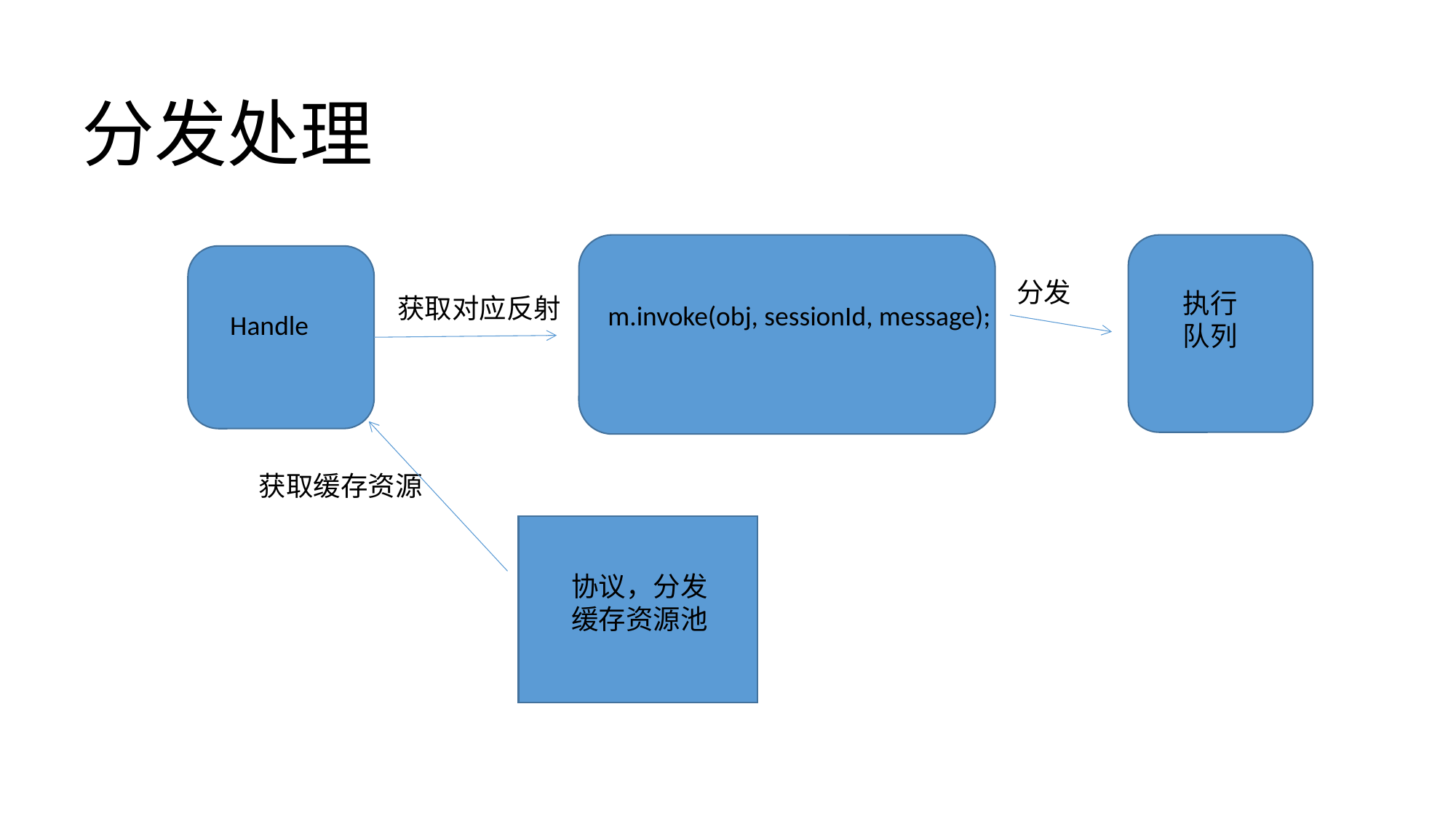

分发处理

分发
执行队列
获取对应反射
m.invoke(obj, sessionId, message);
   Handle
获取缓存资源

协议，分发缓存资源池